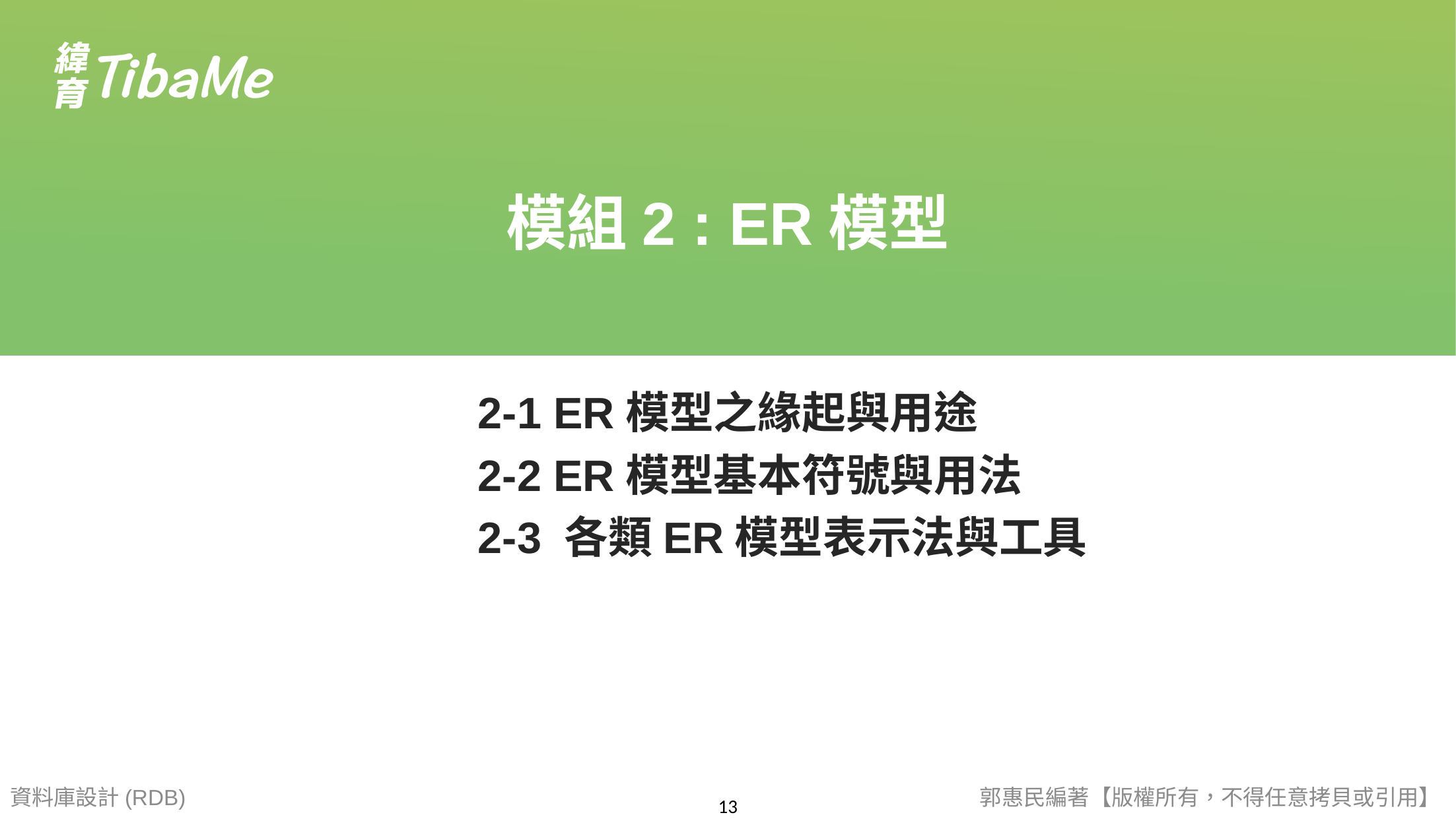

模組2 : ER模型
2-1 ER模型之緣起與用途
2-2 ER模型基本符號與用法
2-3 各類ER模型表示法與工具
資料庫設計(RDB)
郭惠民編著【版權所有，不得任意拷貝或引用】